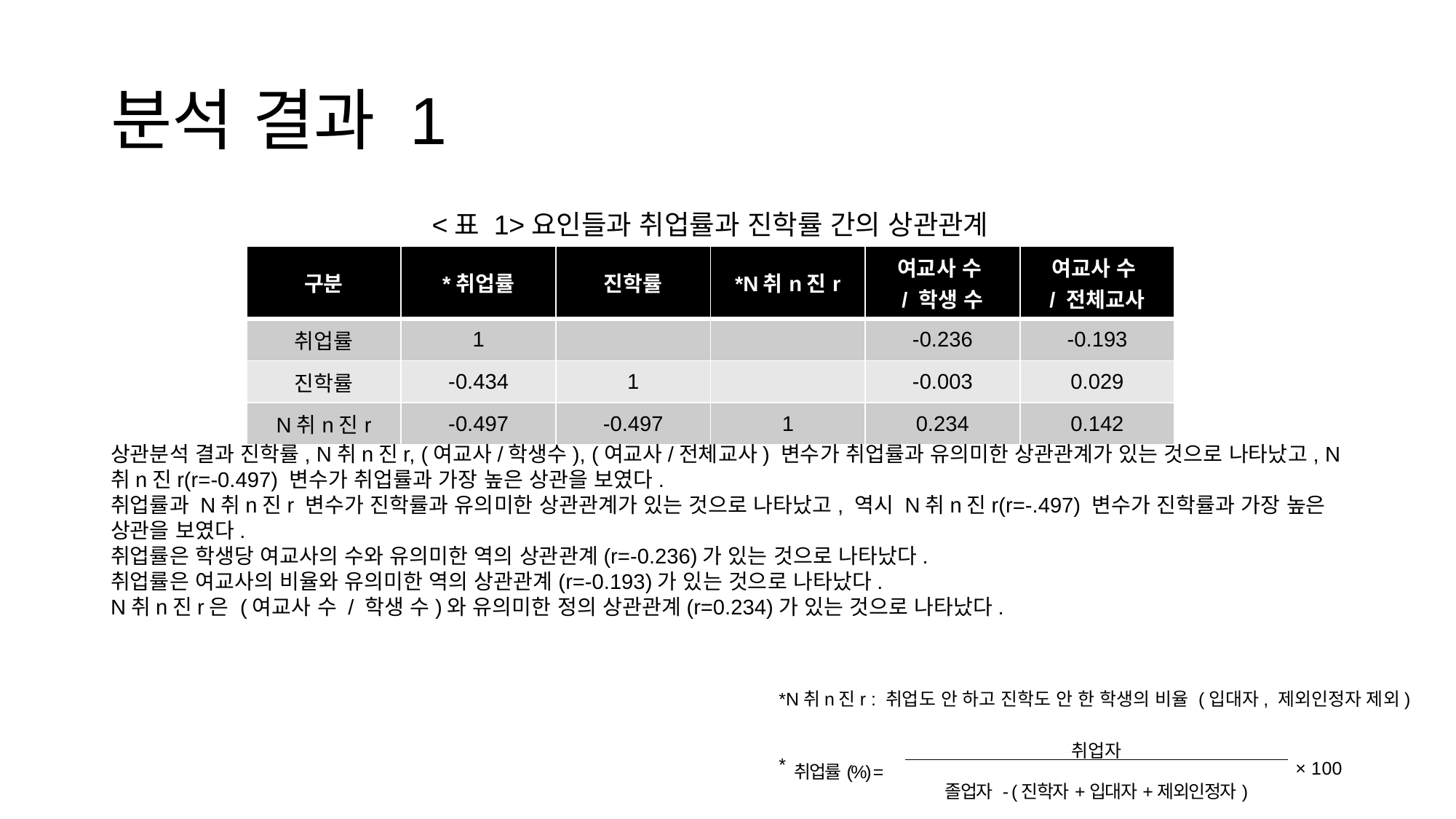

# 분석 결과 1
<표 1>요인들과 취업률과 진학률 간의 상관관계
| 구분 | \*취업률 | 진학률 | \*N취n진r | 여교사 수 / 학생 수 | 여교사 수 / 전체교사 |
| --- | --- | --- | --- | --- | --- |
| 취업률 | 1 |  |  | -0.236 | -0.193 |
| 진학률 | -0.434 | 1 |  | -0.003 | 0.029 |
| N취n진r | -0.497 | -0.497 | 1 | 0.234 | 0.142 |
상관분석 결과 진학률, N취n진r, (여교사/학생수), (여교사/전체교사) 변수가 취업률과 유의미한 상관관계가 있는 것으로 나타났고, N취n진r(r=-0.497) 변수가 취업률과 가장 높은 상관을 보였다.
취업률과 N취n진r 변수가 진학률과 유의미한 상관관계가 있는 것으로 나타났고, 역시 N취n진r(r=-.497) 변수가 진학률과 가장 높은 상관을 보였다.
취업률은 학생당 여교사의 수와 유의미한 역의 상관관계(r=-0.236)가 있는 것으로 나타났다.
취업률은 여교사의 비율와 유의미한 역의 상관관계(r=-0.193)가 있는 것으로 나타났다.
N취n진r은 (여교사 수 / 학생 수)와 유의미한 정의 상관관계(r=0.234)가 있는 것으로 나타났다.
*N취n진r : 취업도 안 하고 진학도 안 한 학생의 비율 (입대자, 제외인정자 제외)

*
| 취업률(%) = | 취업자 | × 100 |
| --- | --- | --- |
|  | 졸업자 - (진학자+입대자+제외인정자) |  |